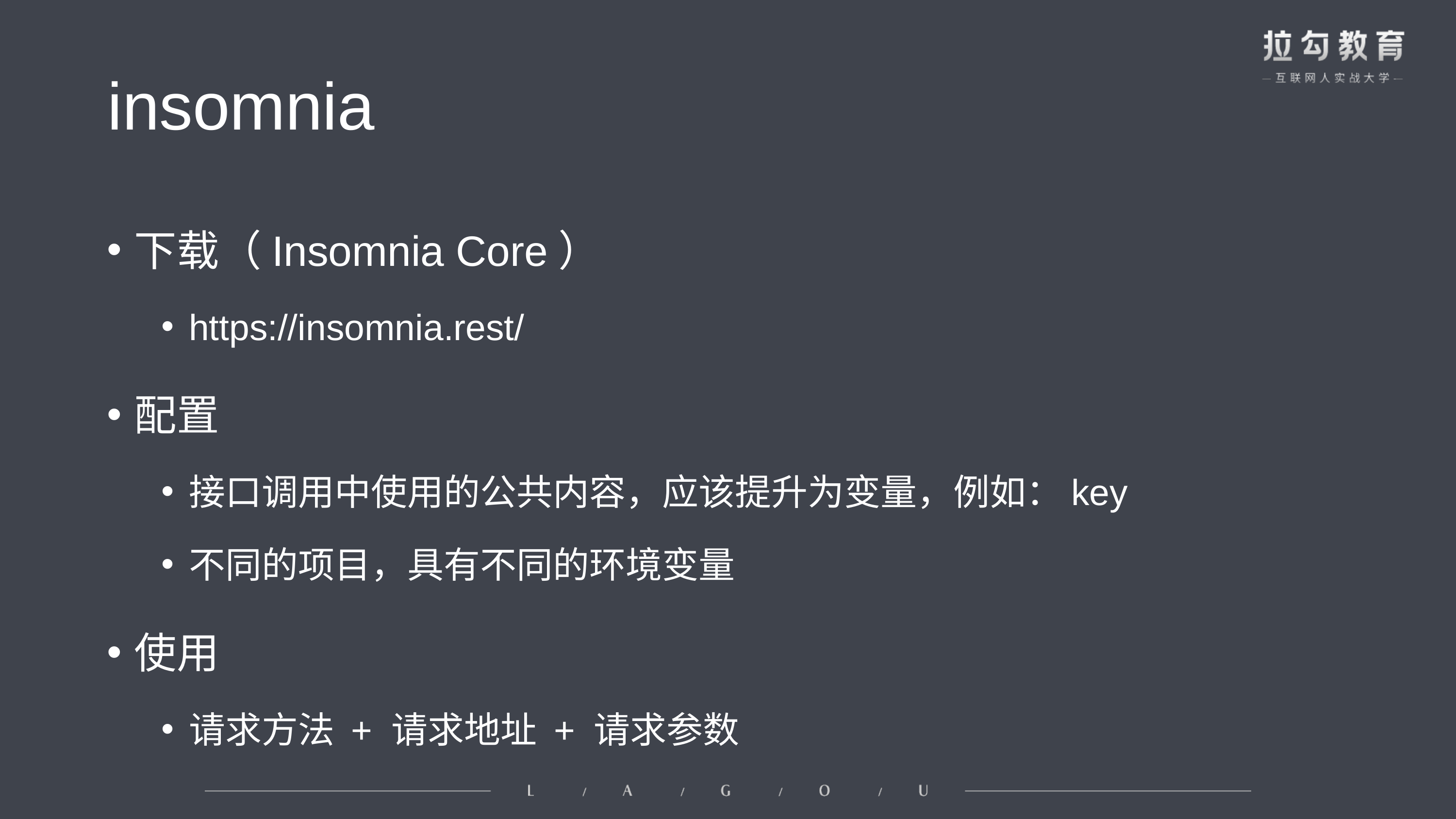

# insomnia
下载（Insomnia Core）
https://insomnia.rest/
配置
接口调用中使用的公共内容，应该提升为变量，例如：key
不同的项目，具有不同的环境变量
使用
请求方法 + 请求地址 + 请求参数